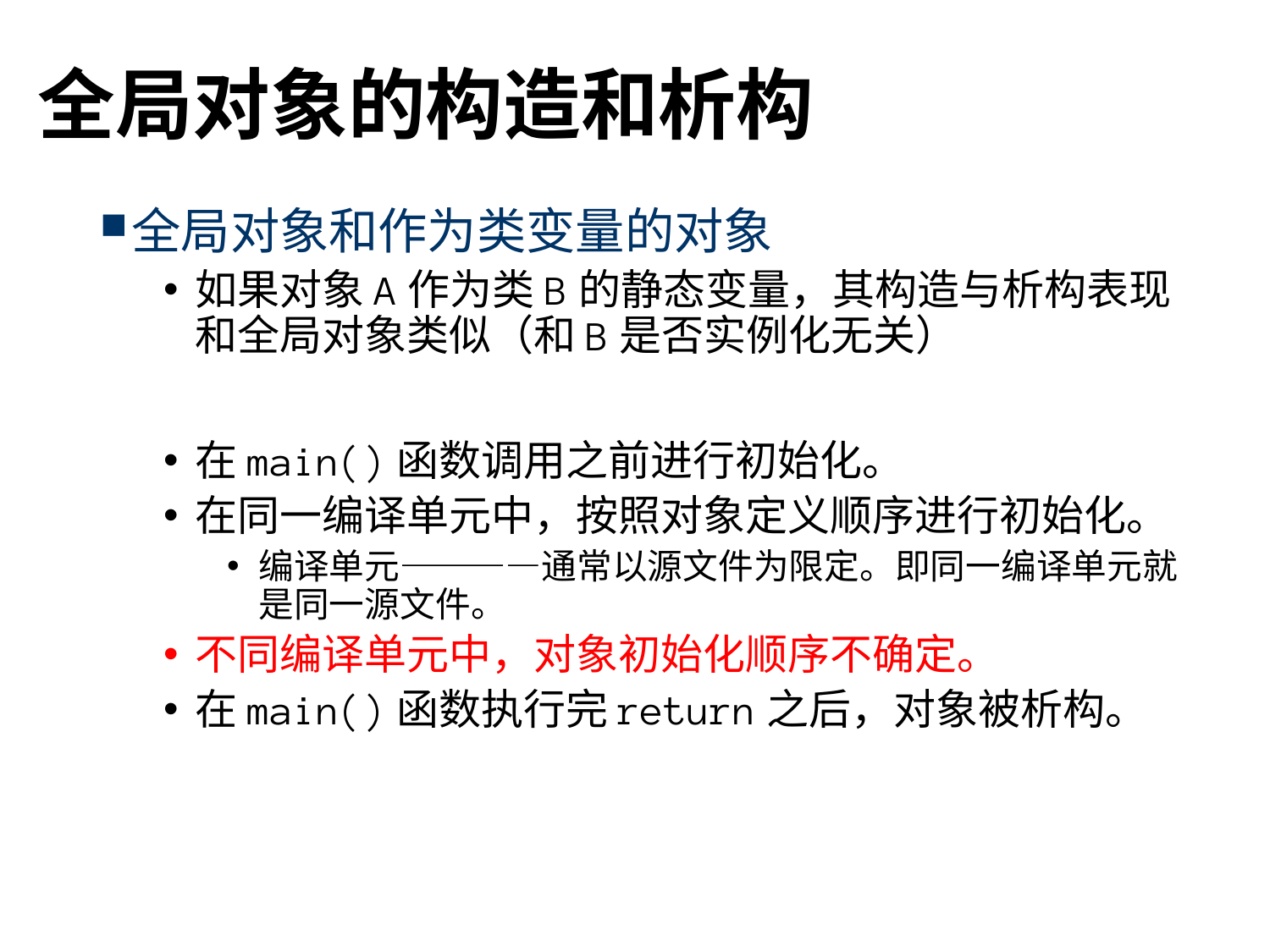

# 全局对象的构造和析构
全局对象和作为类变量的对象
如果对象A作为类B的静态变量，其构造与析构表现和全局对象类似（和B是否实例化无关）

在main()函数调用之前进行初始化。
在同一编译单元中，按照对象定义顺序进行初始化。
编译单元————通常以源文件为限定。即同一编译单元就是同一源文件。
不同编译单元中，对象初始化顺序不确定。
在main()函数执行完return之后，对象被析构。